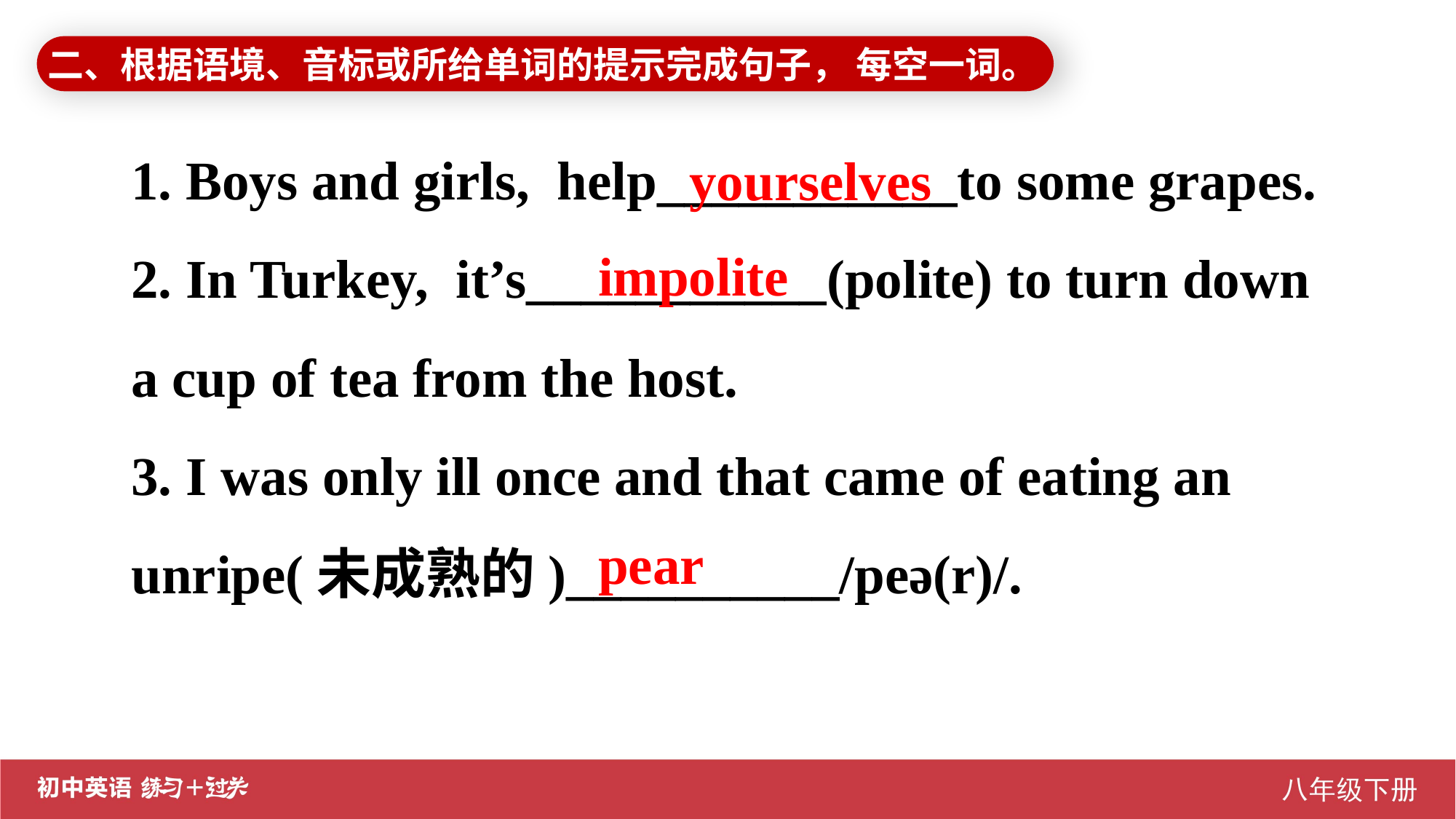

二、根据语境、音标或所给单词的提示完成句子， 每空一词。
1. Boys and girls,  help___________to some grapes.
2. In Turkey,  it’s___________(polite) to turn down a cup of tea from the host.
3. I was only ill once and that came of eating an unripe(未成熟的)__________/peə(r)/.
 yourselves
impolite
pear